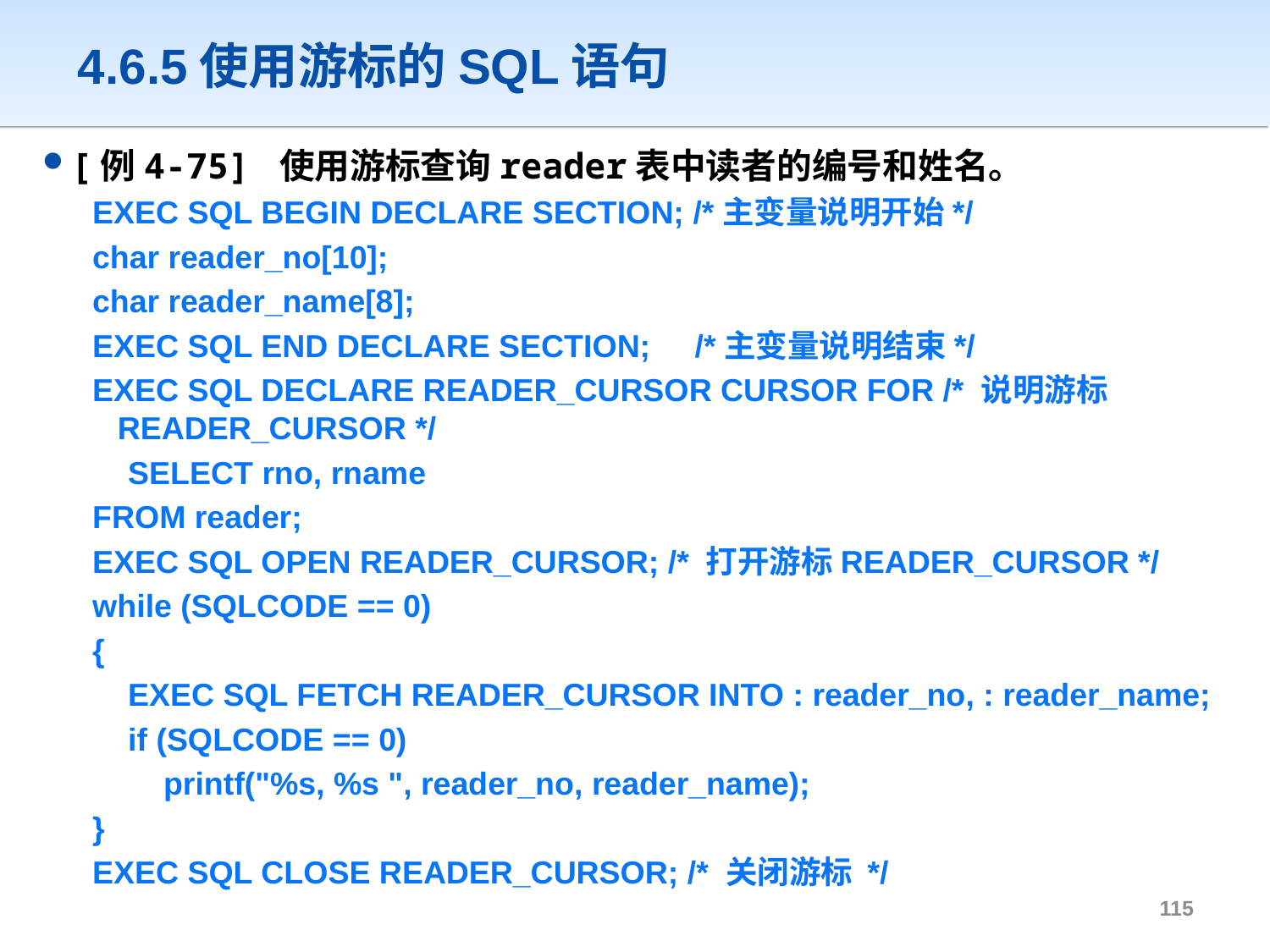

# 4.6.5使用游标的SQL语句
[例4-75] 使用游标查询reader表中读者的编号和姓名。
EXEC SQL BEGIN DECLARE SECTION; /*主变量说明开始*/
char reader_no[10];
char reader_name[8];
EXEC SQL END DECLARE SECTION;     /*主变量说明结束*/
EXEC SQL DECLARE READER_CURSOR CURSOR FOR /* 说明游标READER_CURSOR */
    SELECT rno, rname
FROM reader;
EXEC SQL OPEN READER_CURSOR; /* 打开游标READER_CURSOR */
while (SQLCODE == 0)
{
    EXEC SQL FETCH READER_CURSOR INTO : reader_no, : reader_name;
    if (SQLCODE == 0)
        printf("%s, %s ", reader_no, reader_name);
}
EXEC SQL CLOSE READER_CURSOR; /* 关闭游标 */

115